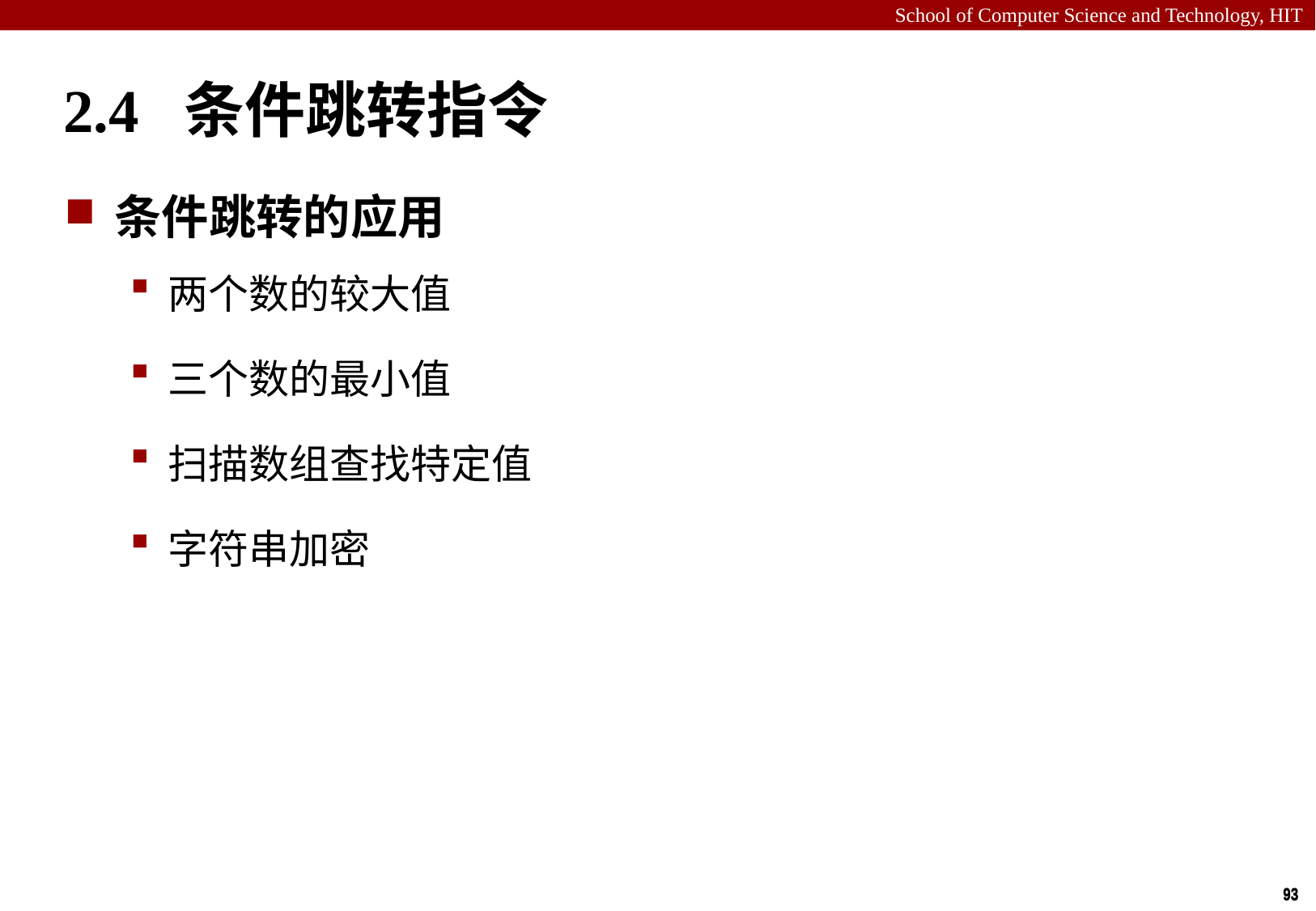

# 2.4  条件跳转指令
条件跳转的应用
两个数的较大值
三个数的最小值
扫描数组查找特定值
字符串加密